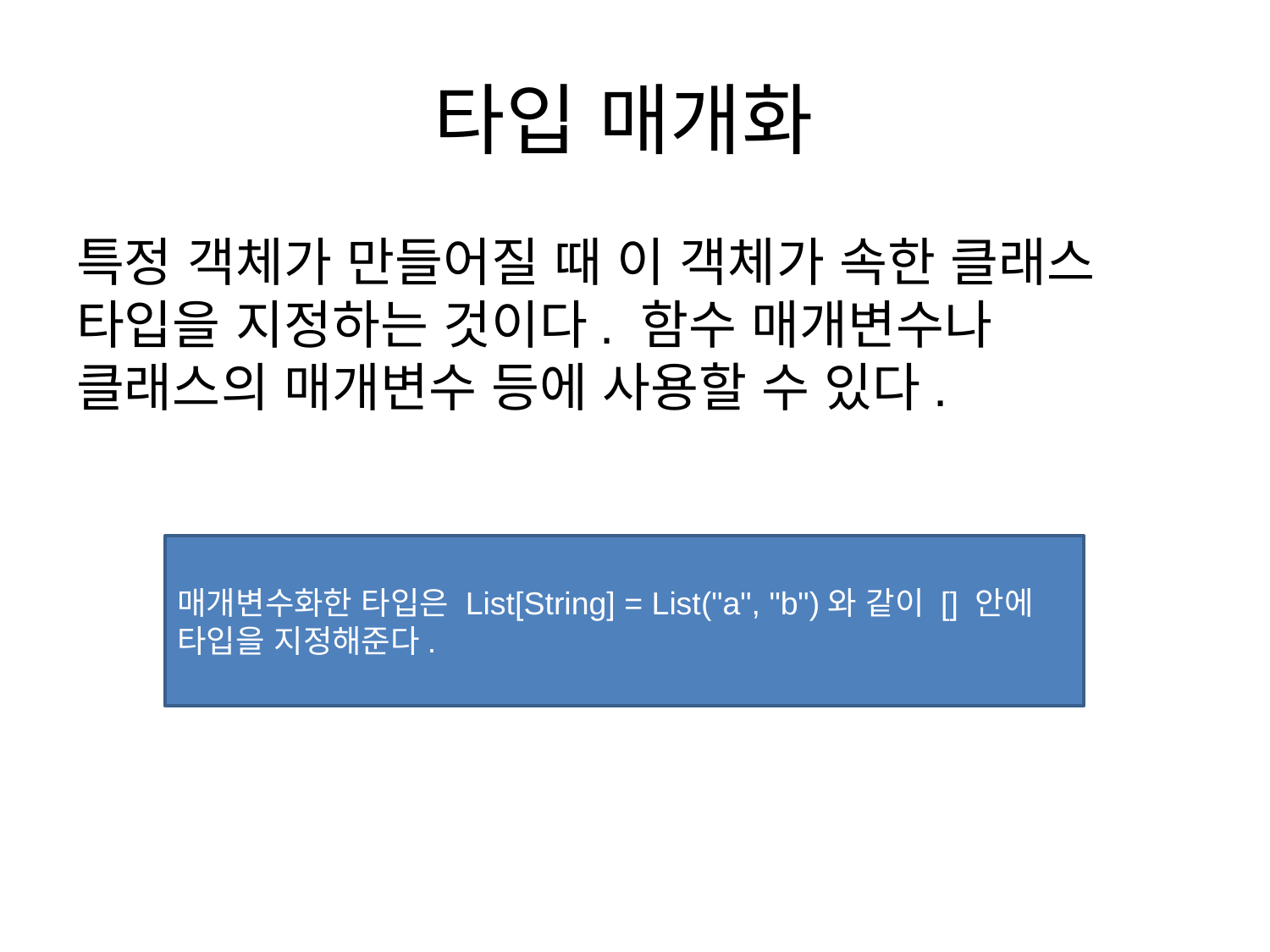

# 타입 매개화
특정 객체가 만들어질 때 이 객체가 속한 클래스 타입을 지정하는 것이다. 함수 매개변수나 클래스의 매개변수 등에 사용할 수 있다.
매개변수화한 타입은 List[String] = List("a", "b")와 같이 [] 안에 타입을 지정해준다.